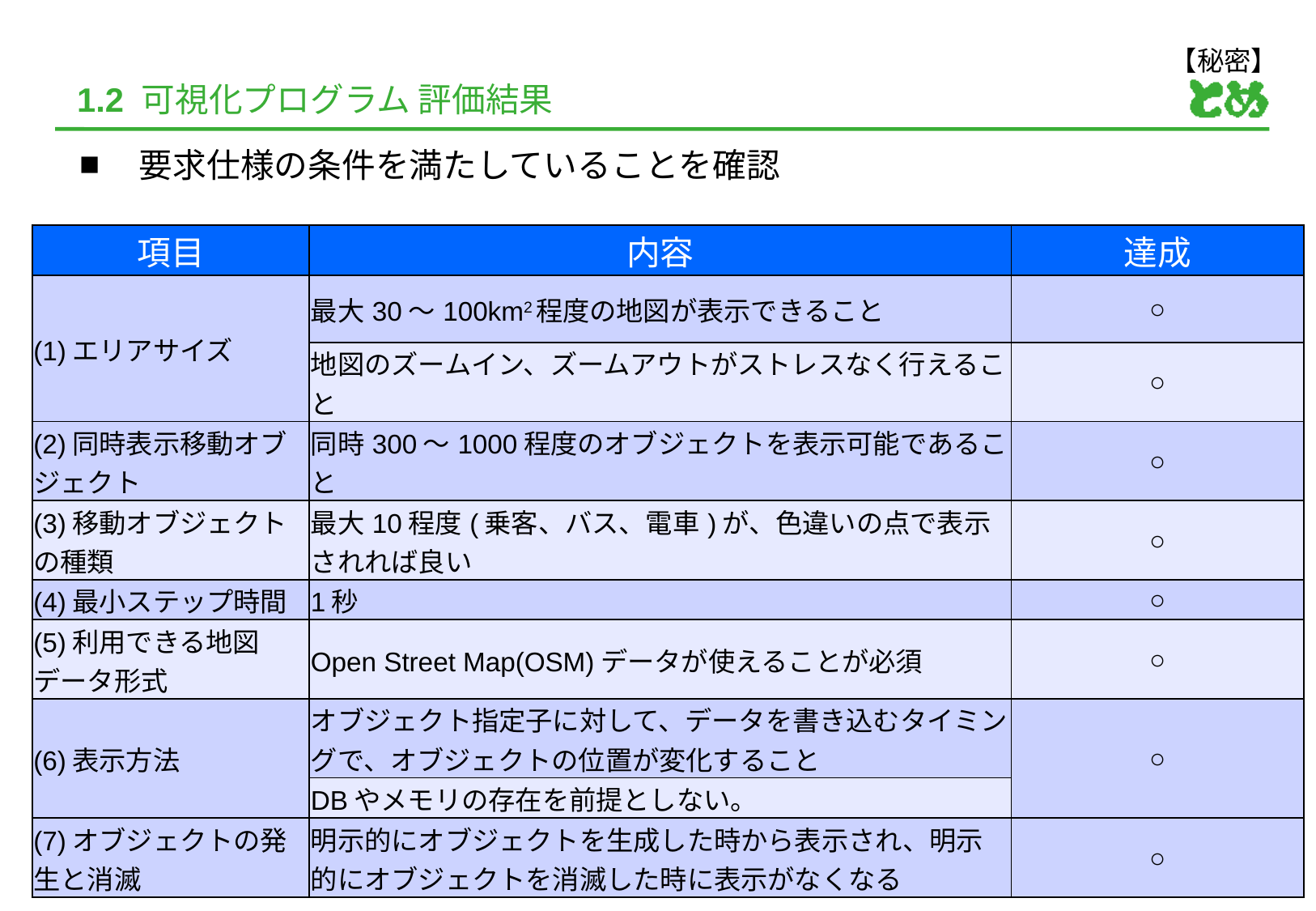

【秘密】
# 1.2 可視化プログラム 評価結果
要求仕様の条件を満たしていることを確認
| 項目 | 内容 | 達成 |
| --- | --- | --- |
| (1)エリアサイズ | 最大30～100km2程度の地図が表示できること | ○ |
|  | 地図のズームイン、ズームアウトがストレスなく行えること | ○ |
| (2)同時表示移動オブジェクト | 同時300～1000程度のオブジェクトを表示可能であること | ○ |
| (3)移動オブジェクトの種類 | 最大10程度(乗客、バス、電車)が、色違いの点で表示されれば良い | ○ |
| (4)最小ステップ時間 | 1秒 | ○ |
| (5)利用できる地図データ形式 | Open Street Map(OSM)データが使えることが必須 | ○ |
| (6)表示方法 | オブジェクト指定子に対して、データを書き込むタイミングで、オブジェクトの位置が変化すること | ○ |
|  | DBやメモリの存在を前提としない。 |  |
| (7)オブジェクトの発生と消滅 | 明示的にオブジェクトを生成した時から表示され、明示的にオブジェクトを消滅した時に表示がなくなる | ○ |